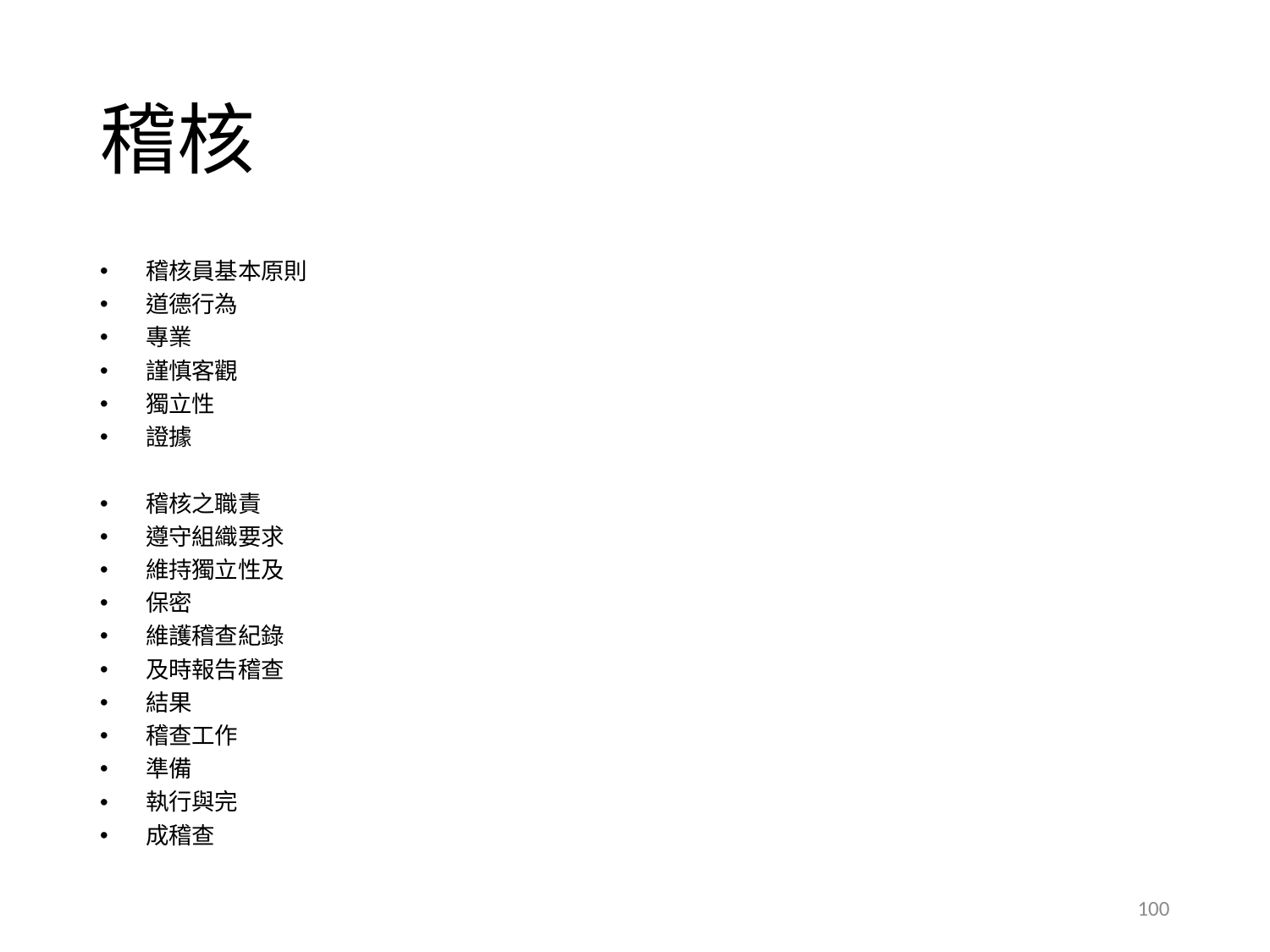

# 稽核
稽核員基本原則
道德行為
專業
謹慎客觀
獨立性
證據

稽核之職責
遵守組織要求
維持獨立性及
保密
維護稽查紀錄
及時報告稽查
結果
稽查工作
準備
執行與完
成稽查
100